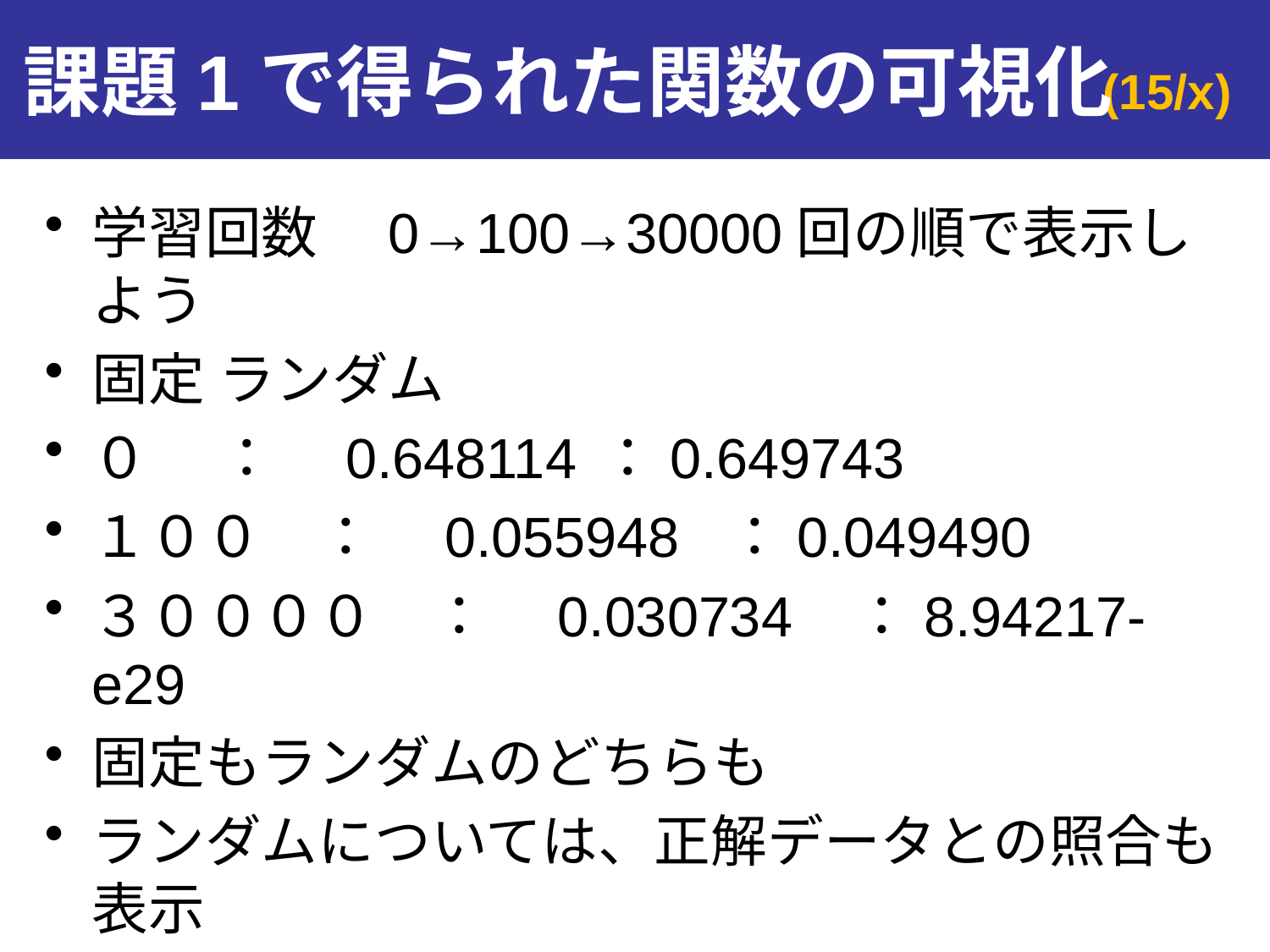

# 課題1で得られた関数の可視化
学習回数　0→100→30000回の順で表示しよう
固定	ランダム
０	：　0.648114	：0.649743
１００　：　0.055948	：0.049490
３００００　：　0.030734	：8.94217-e29
固定もランダムのどちらも
ランダムについては、正解データとの照合も表示
評価関数の値も忘れずに